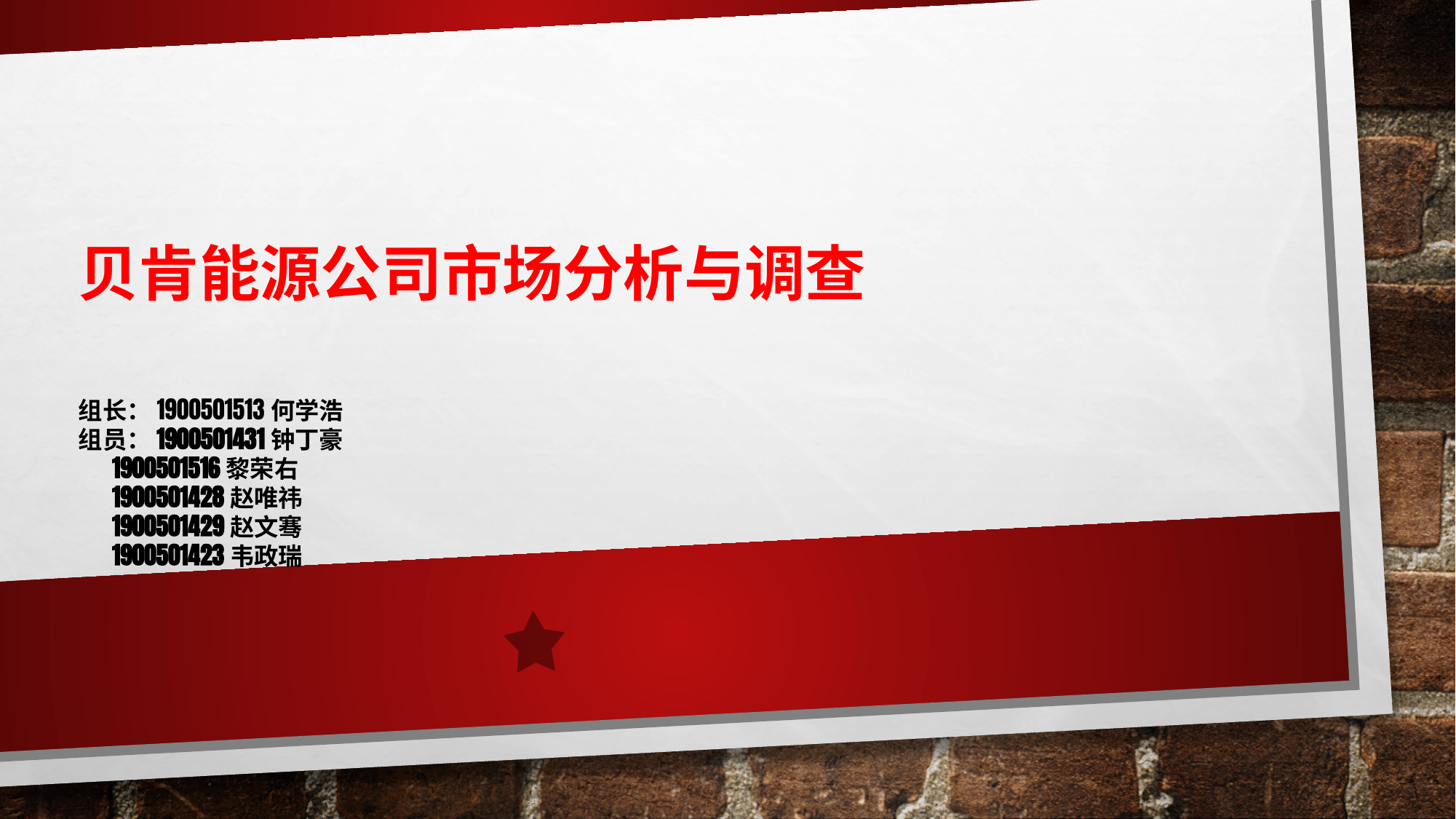

贝肯能源公司市场分析与调查

组长：1900501513何学浩
组员：1900501431钟丁豪
      1900501516黎荣右
      1900501428赵唯祎
      1900501429赵文骞
      1900501423韦政瑞